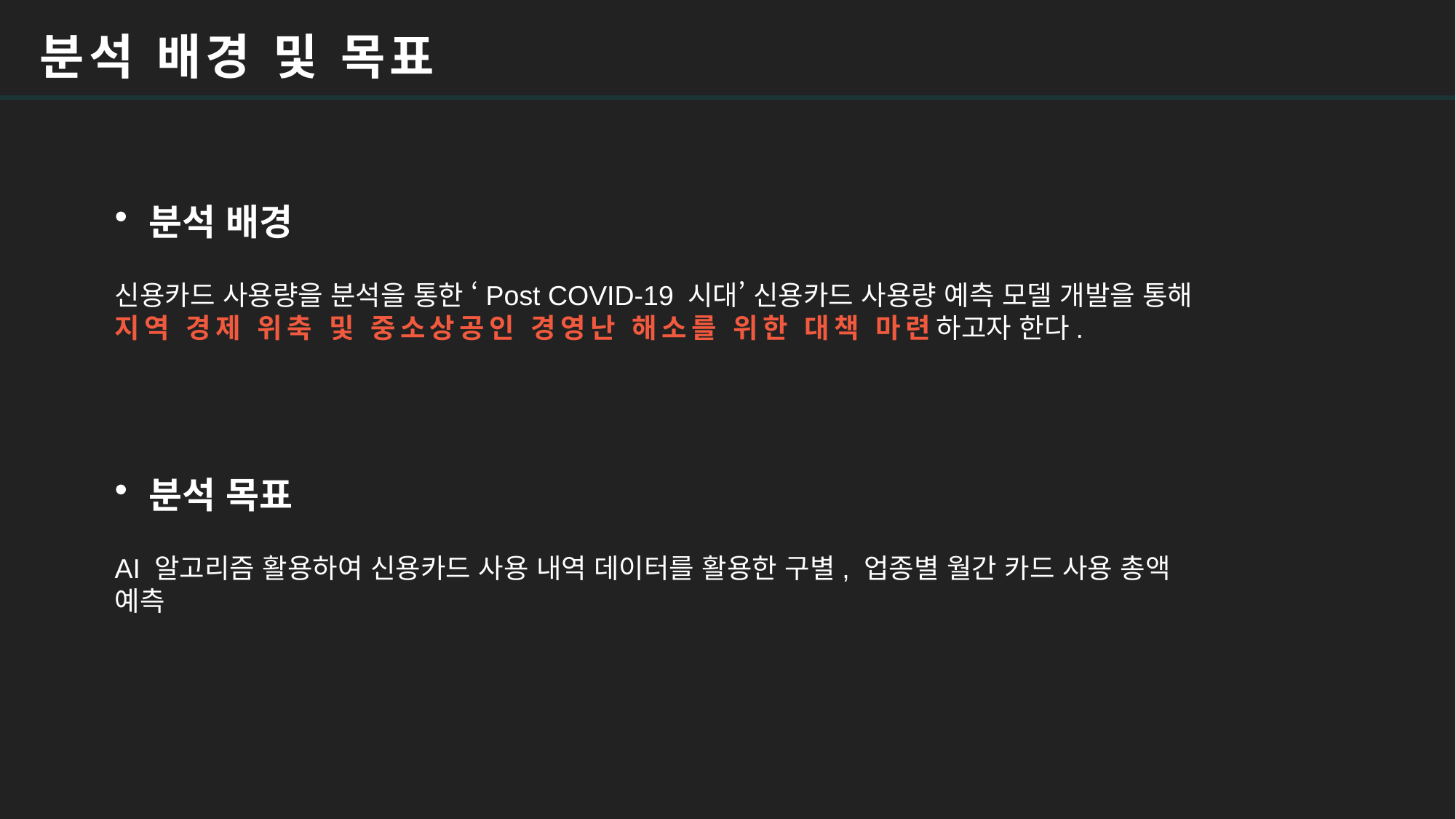

분석 배경 및 목표
분석 배경

신용카드 사용량을 분석을 통한 ‘Post COVID-19 시대’ 신용카드 사용량 예측 모델 개발을 통해
지역 경제 위축 및 중소상공인 경영난 해소를 위한 대책 마련하고자 한다.

분석 목표

AI 알고리즘 활용하여 신용카드 사용 내역 데이터를 활용한 구별, 업종별 월간 카드 사용 총액 예측